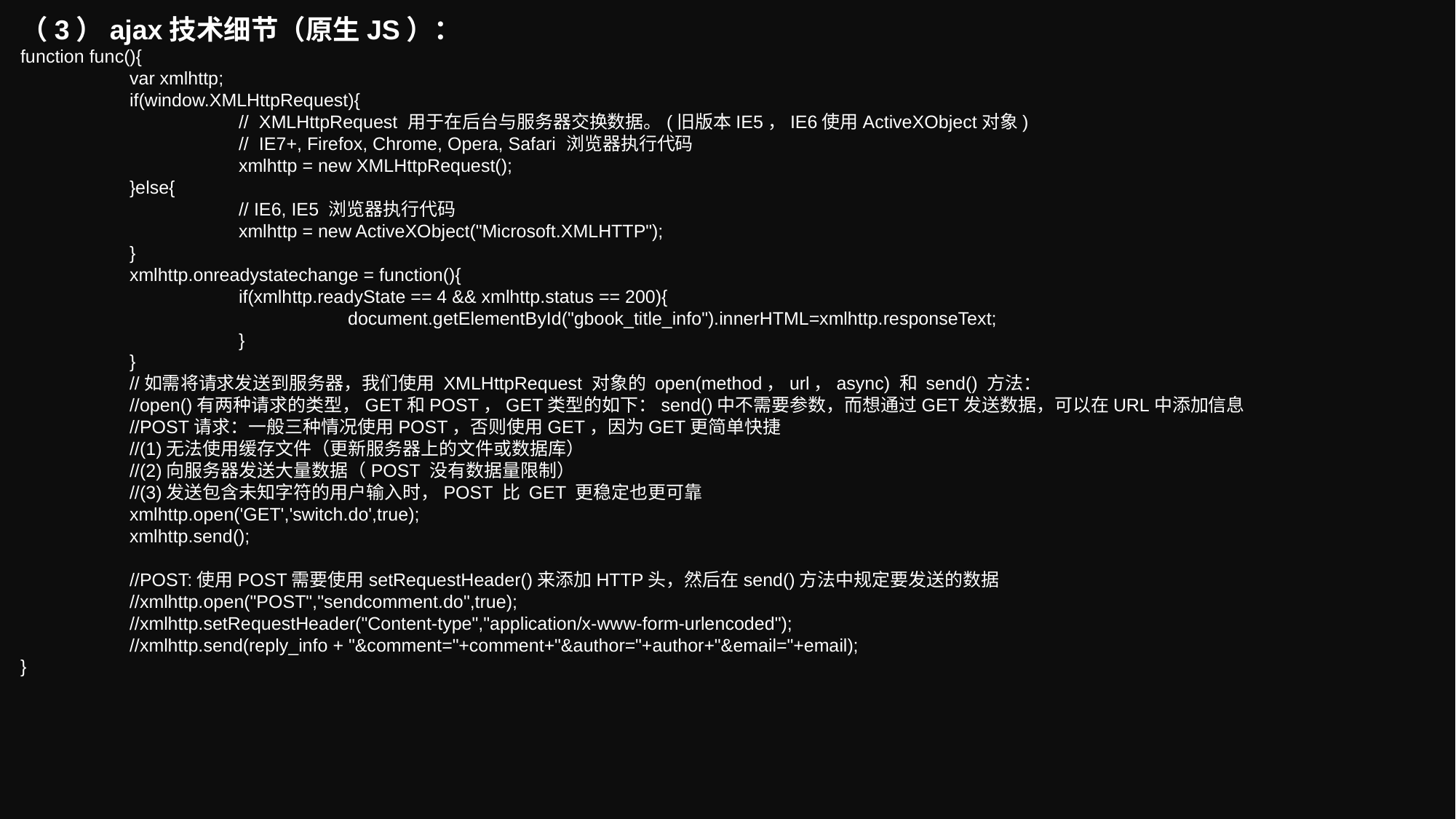

（3）ajax技术细节（原生JS）：
function func(){
	var xmlhttp;
	if(window.XMLHttpRequest){
		//  XMLHttpRequest 用于在后台与服务器交换数据。(旧版本IE5，IE6使用ActiveXObject对象)
		//  IE7+, Firefox, Chrome, Opera, Safari 浏览器执行代码
		xmlhttp = new XMLHttpRequest();
	}else{
		// IE6, IE5 浏览器执行代码
		xmlhttp = new ActiveXObject("Microsoft.XMLHTTP");
	}
	xmlhttp.onreadystatechange = function(){
		if(xmlhttp.readyState == 4 && xmlhttp.status == 200){
			document.getElementById("gbook_title_info").innerHTML=xmlhttp.responseText;
		}
	}
	//如需将请求发送到服务器，我们使用 XMLHttpRequest 对象的 open(method，url，async) 和 send() 方法：
	//open()有两种请求的类型，GET和POST，GET类型的如下：send()中不需要参数，而想通过GET发送数据，可以在URL中添加信息
	//POST请求：一般三种情况使用POST，否则使用GET，因为GET更简单快捷
	//(1)无法使用缓存文件（更新服务器上的文件或数据库）
	//(2)向服务器发送大量数据（POST 没有数据量限制）
	//(3)发送包含未知字符的用户输入时，POST 比 GET 更稳定也更可靠
	xmlhttp.open('GET','switch.do',true);
	xmlhttp.send();

	//POST:使用POST需要使用setRequestHeader()来添加HTTP头，然后在send()方法中规定要发送的数据
	//xmlhttp.open("POST","sendcomment.do",true);
	//xmlhttp.setRequestHeader("Content-type","application/x-www-form-urlencoded");
	//xmlhttp.send(reply_info + "&comment="+comment+"&author="+author+"&email="+email);
}